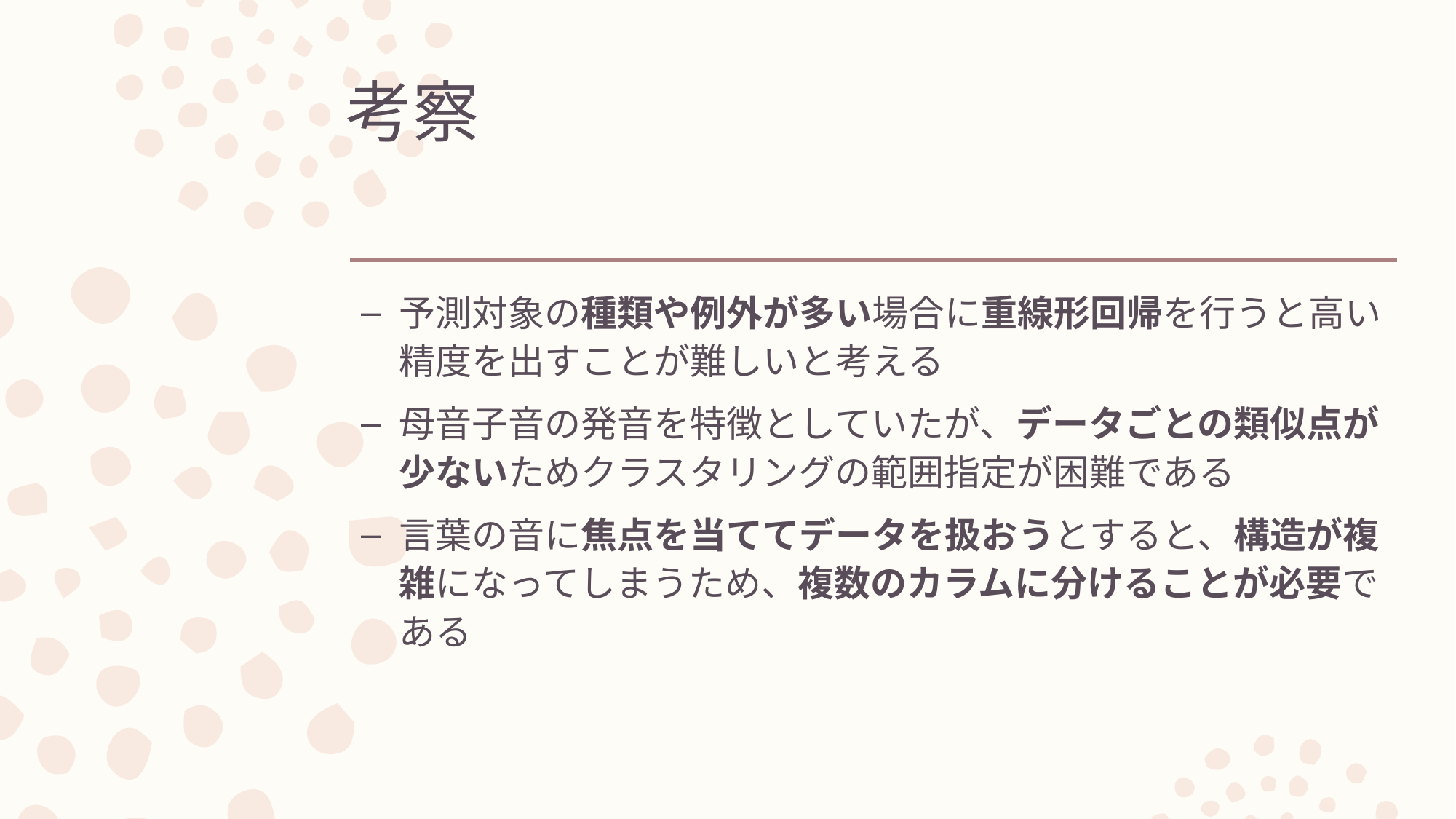

# 考察
予測対象の種類や例外が多い場合に重線形回帰を行うと高い精度を出すことが難しいと考える
母音子音の発音を特徴としていたが、データごとの類似点が少ないためクラスタリングの範囲指定が困難である
言葉の音に焦点を当ててデータを扱おうとすると、構造が複雑になってしまうため、複数のカラムに分けることが必要である